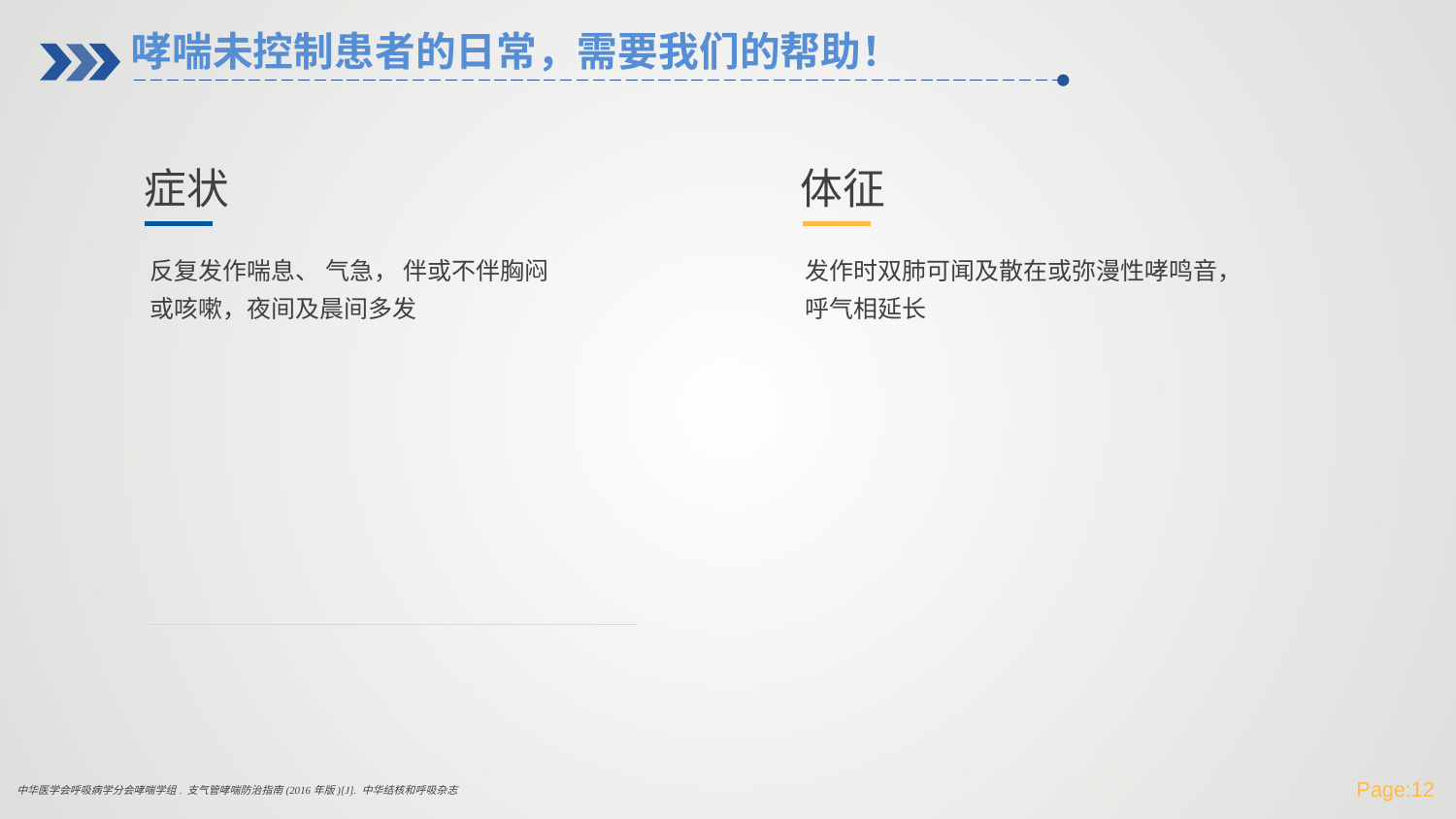

哮喘未控制患者的日常，需要我们的帮助！
症状
体征
反复发作喘息、 气急， 伴或不伴胸闷
或咳嗽，夜间及晨间多发
发作时双肺可闻及散在或弥漫性哮鸣音，
呼气相延长
Page:12
中华医学会呼吸病学分会哮喘学组. 支气管哮喘防治指南(2016年版)[J]. 中华结核和呼吸杂志